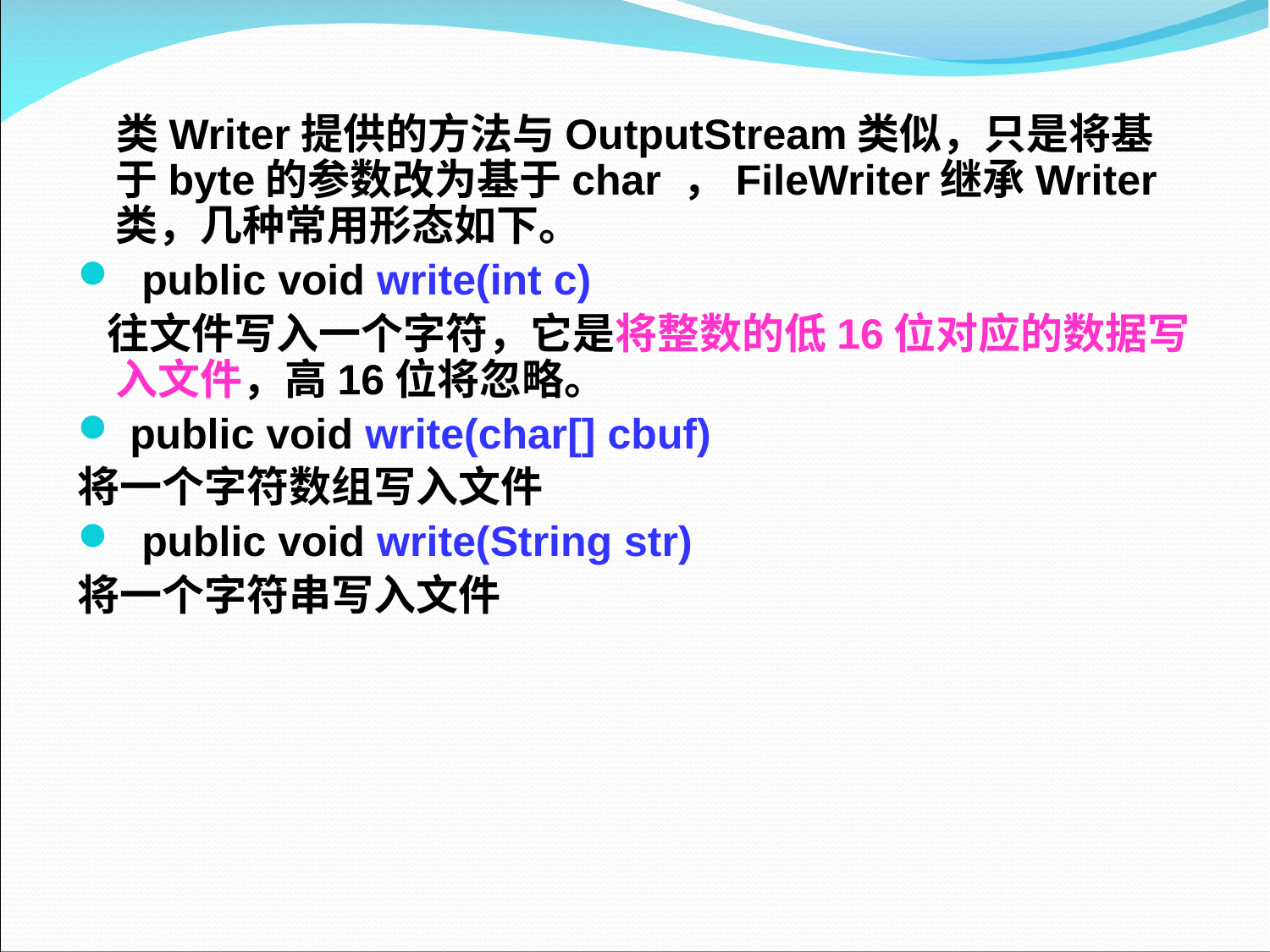

类Writer提供的方法与OutputStream类似，只是将基于byte的参数改为基于char ，FileWriter继承Writer类，几种常用形态如下。
  public void write(int c)
  往文件写入一个字符，它是将整数的低16位对应的数据写入文件，高16位将忽略。
 public void write(char[] cbuf)
将一个字符数组写入文件
  public void write(String str)
将一个字符串写入文件